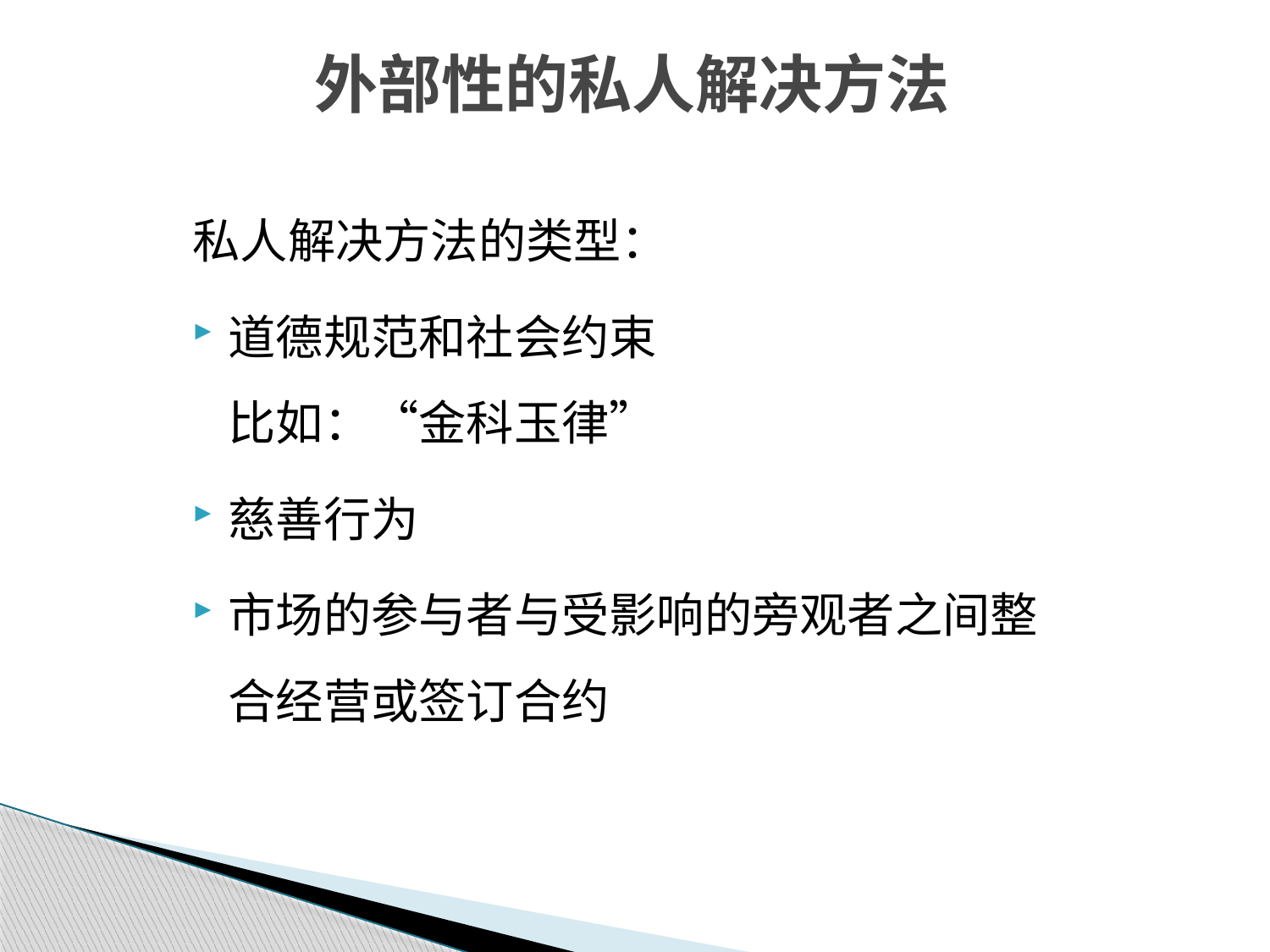

外部性的私人解决方法
私人解决方法的类型：
道德规范和社会约束
比如：“金科玉律”
慈善行为
市场的参与者与受影响的旁观者之间整合经营或签订合约